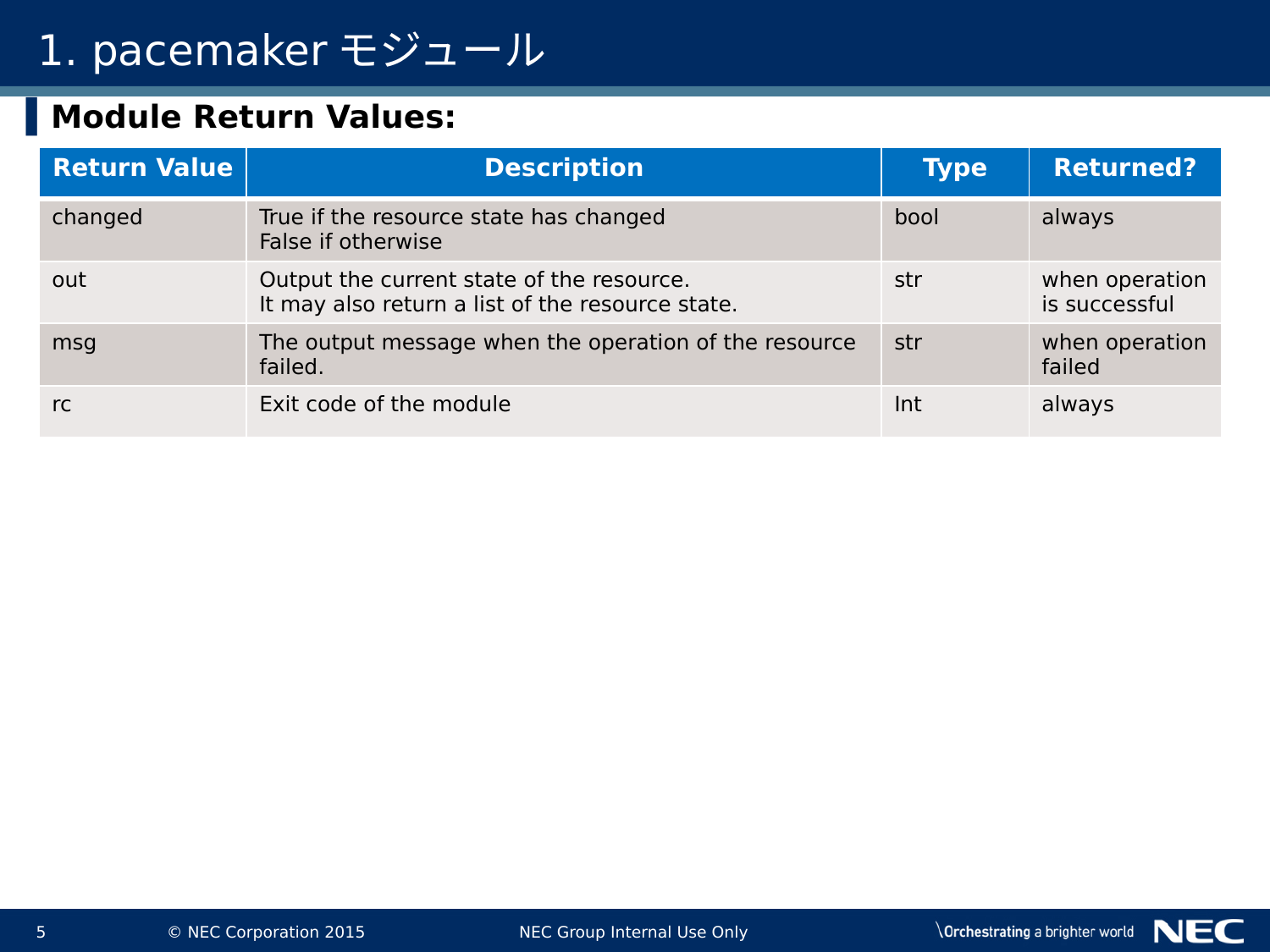

# 1. pacemakerモジュール
Module Return Values:

| Return Value | Description | Type | Returned? |
| --- | --- | --- | --- |
| changed | True if the resource state has changed False if otherwise | bool | always |
| out | Output the current state of the resource. It may also return a list of the resource state. | str | when operation is successful |
| msg | The output message when the operation of the resource failed. | str | when operation failed |
| rc | Exit code of the module | Int | always |